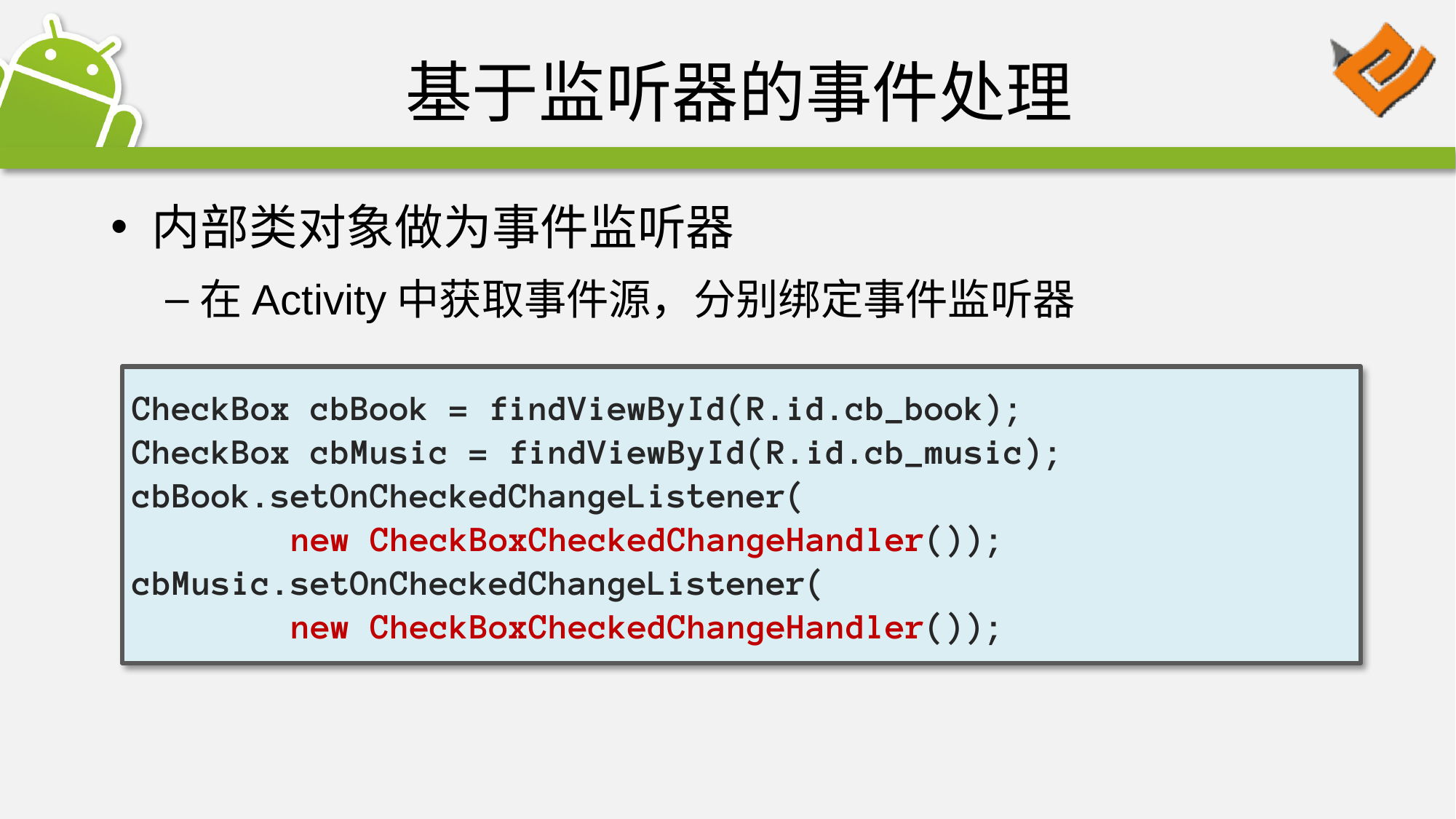

# 基于监听器的事件处理
内部类对象做为事件监听器
在Activity中获取事件源，分别绑定事件监听器
CheckBox cbBook = findViewById(R.id.cb_book);
CheckBox cbMusic = findViewById(R.id.cb_music);
cbBook.setOnCheckedChangeListener(
        new CheckBoxCheckedChangeHandler());
cbMusic.setOnCheckedChangeListener(
        new CheckBoxCheckedChangeHandler());